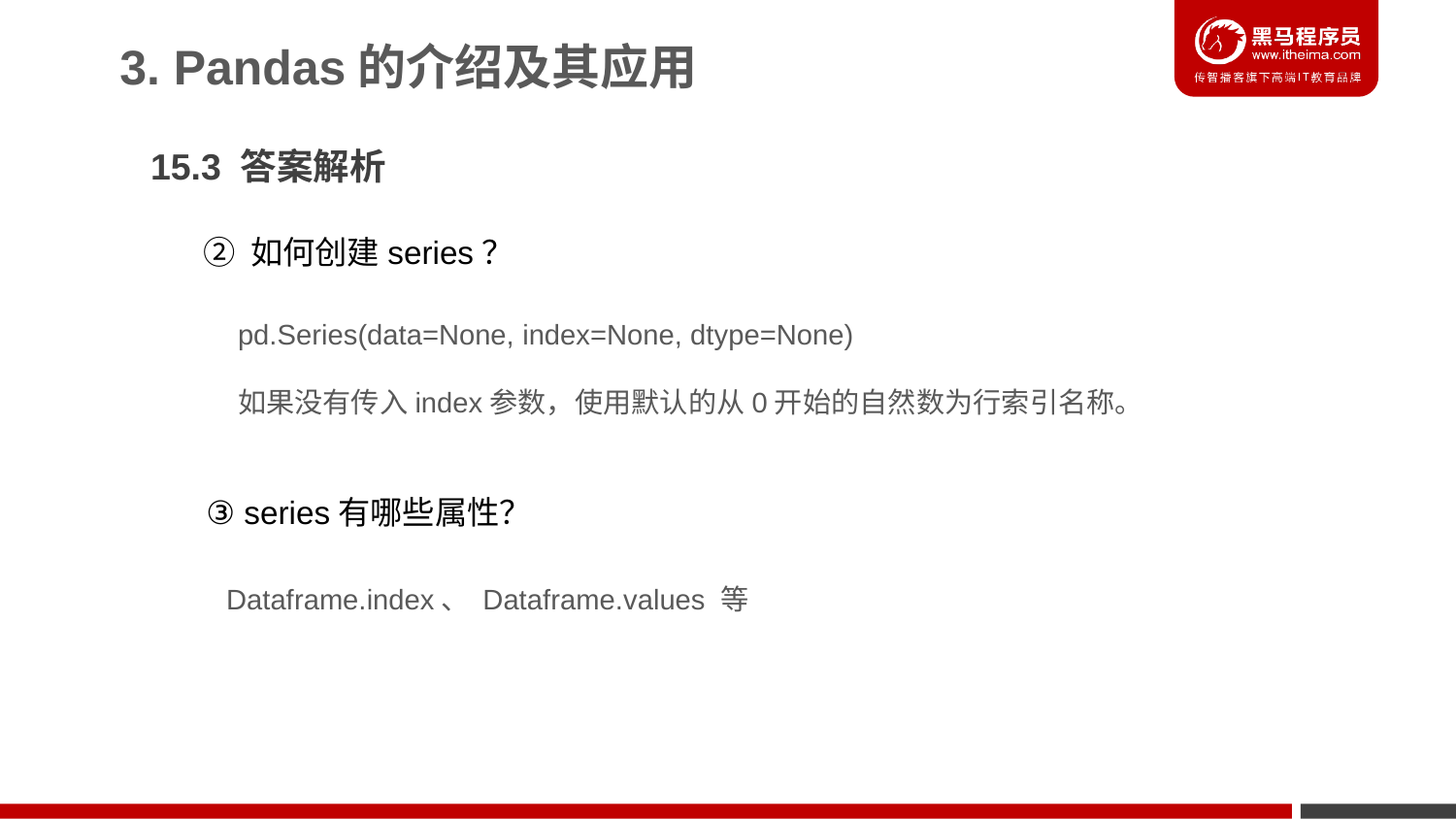

3. Pandas的介绍及其应用
15.3 答案解析
② 如何创建series？
pd.Series(data=None, index=None, dtype=None)

如果没有传入index参数，使用默认的从0开始的自然数为行索引名称。
③ series有哪些属性？
Dataframe.index、 Dataframe.values 等